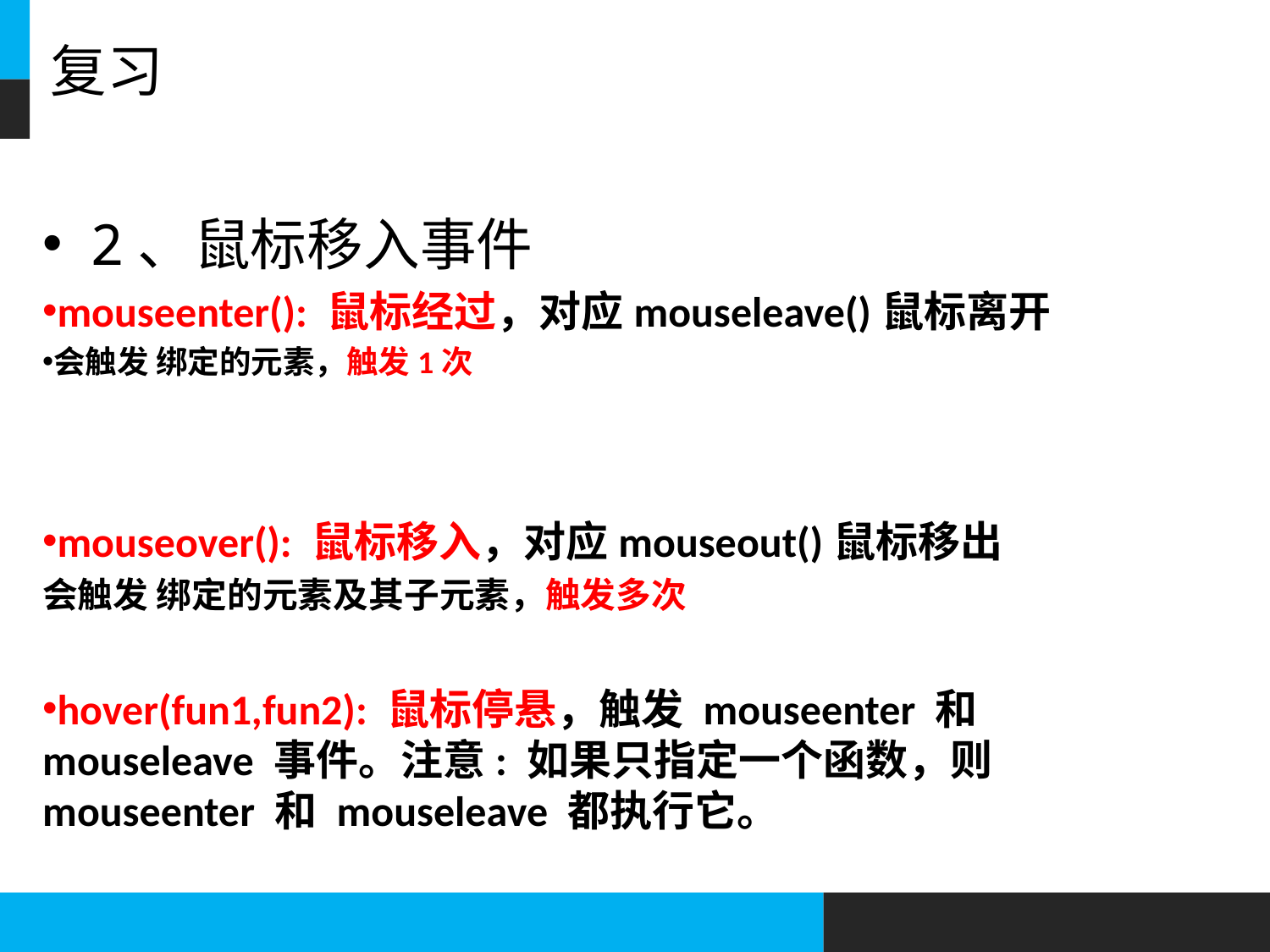

# 复习
2、鼠标移入事件
mouseenter(): 鼠标经过，对应mouseleave()鼠标离开
会触发 绑定的元素，触发1次

mouseover(): 鼠标移入，对应mouseout()鼠标移出
会触发 绑定的元素及其子元素，触发多次

hover(fun1,fun2): 鼠标停悬，触发 mouseenter 和 mouseleave 事件。注意: 如果只指定一个函数，则 mouseenter 和 mouseleave 都执行它。